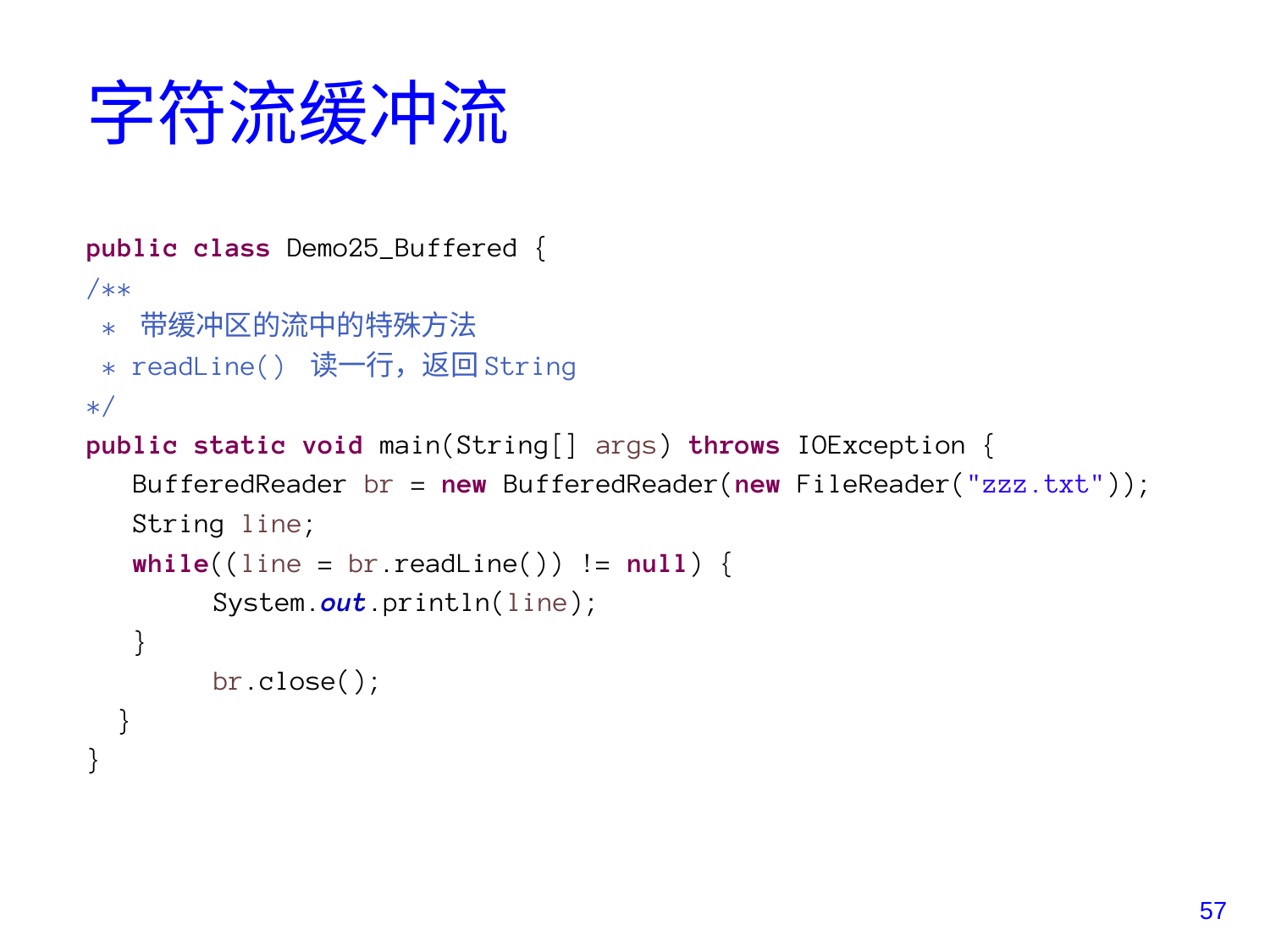

# 字符流缓冲流
public class Demo25_Buffered {
/**
 * 带缓冲区的流中的特殊方法
 * readLine() 读一行，返回String
*/
public static void main(String[] args) throws IOException {
   BufferedReader br = new BufferedReader(new FileReader("zzz.txt"));
   String line;
   while((line = br.readLine()) != null) {
	System.out.println(line);
   }
	br.close();
  }
}

57